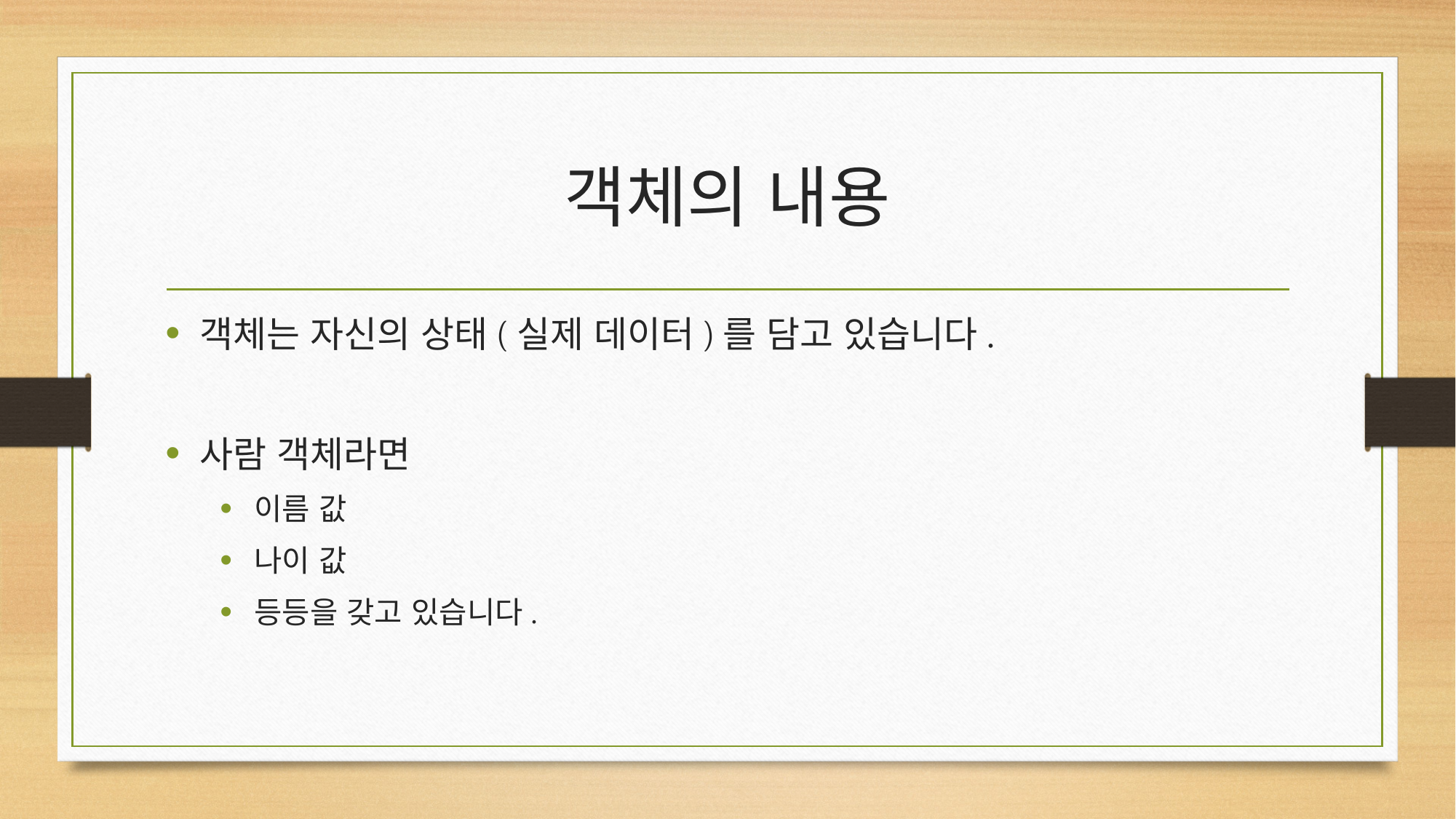

# 객체의 내용
객체는 자신의 상태(실제 데이터)를 담고 있습니다.

사람 객체라면
이름 값
나이 값
등등을 갖고 있습니다.